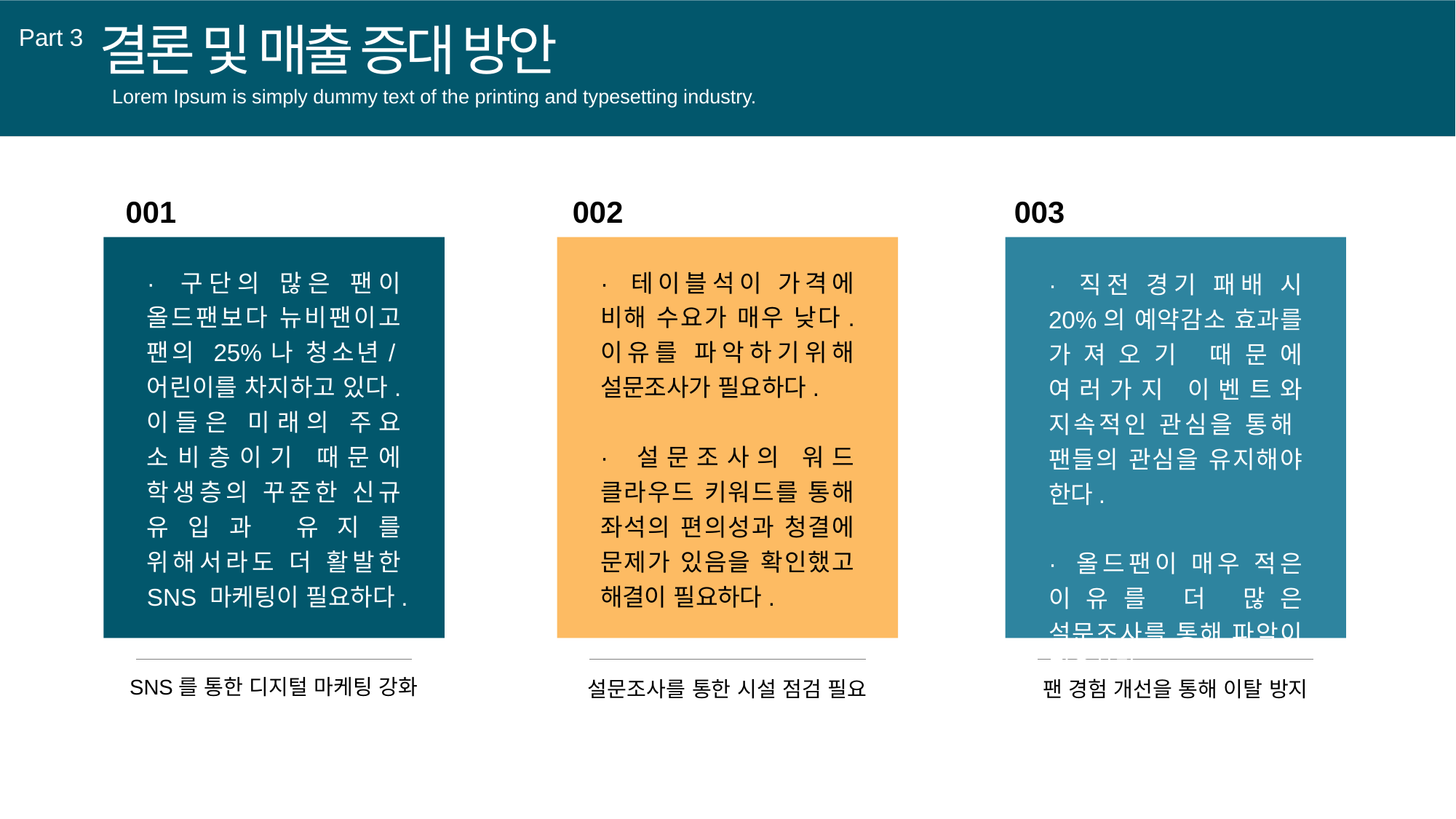

결론 및 매출 증대 방안
Part 3
Lorem Ipsum is simply dummy text of the printing and typesetting industry.
001

SNS를 통한 디지털 마케팅 강화
002

설문조사를 통한 시설 점검 필요
003

팬 경험 개선을 통해 이탈 방지
· 테이블석이 가격에 비해 수요가 매우 낮다. 이유를 파악하기위해 설문조사가 필요하다.

· 설문조사의 워드 클라우드 키워드를 통해 좌석의 편의성과 청결에 문제가 있음을 확인했고 해결이 필요하다.
· 구단의 많은 팬이 올드팬보다 뉴비팬이고 팬의 25%나 청소년/어린이를 차지하고 있다. 이들은 미래의 주요 소비층이기 때문에 학생층의 꾸준한 신규 유입과 유지를 위해서라도 더 활발한 SNS 마케팅이 필요하다.
· 직전 경기 패배 시 20%의 예약감소 효과를 가져오기 때문에 여러가지 이벤트와 지속적인 관심을 통해  팬들의 관심을 유지해야 한다.

· 올드팬이 매우 적은 이유를 더 많은 설문조사를 통해 파악이 필요하다.